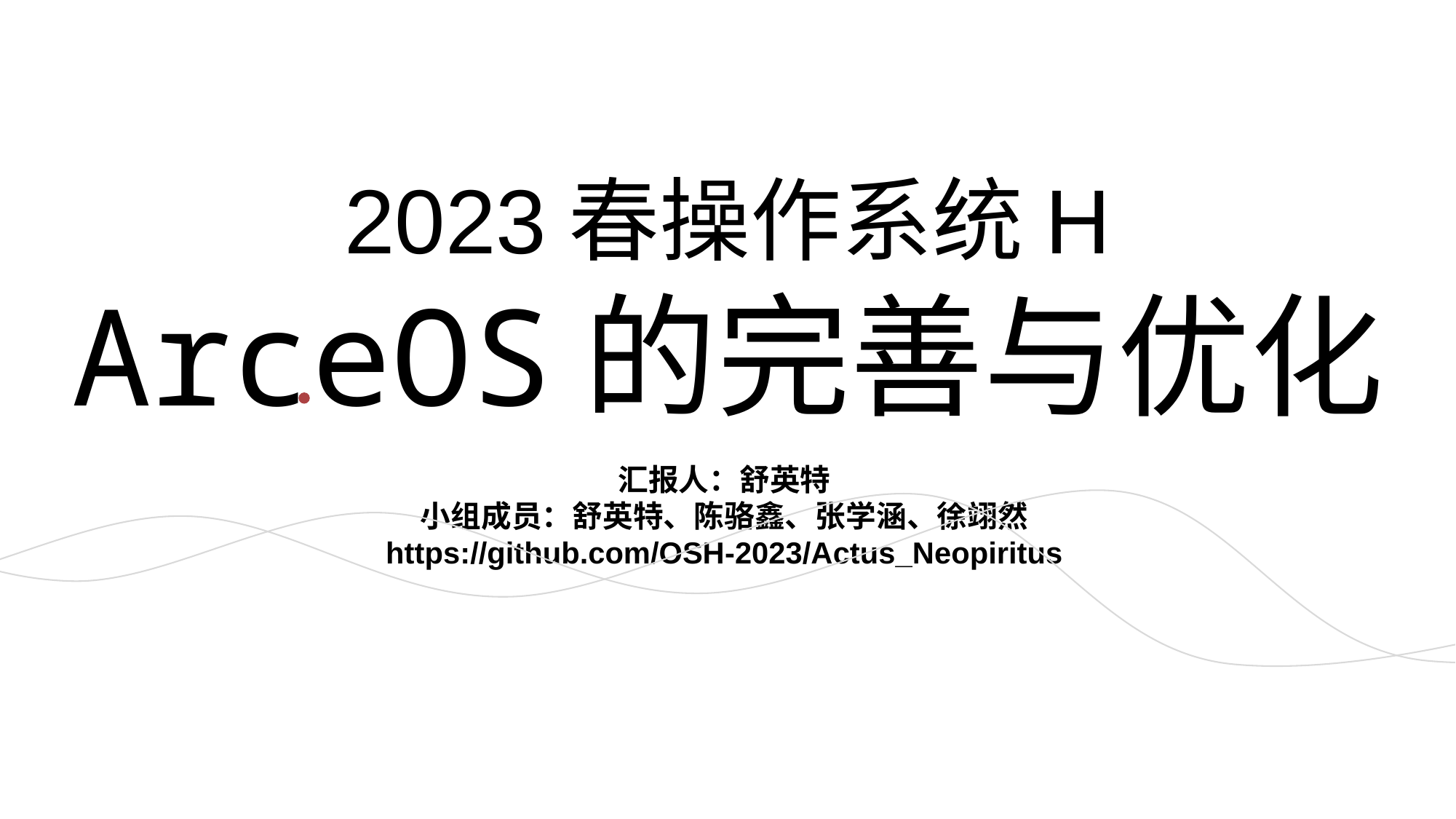

2023春操作系统H
ArceOS的完善与优化

汇报人：舒英特
小组成员：舒英特、陈骆鑫、张学涵、徐翊然
https://github.com/OSH-2023/Actus_Neopiritus